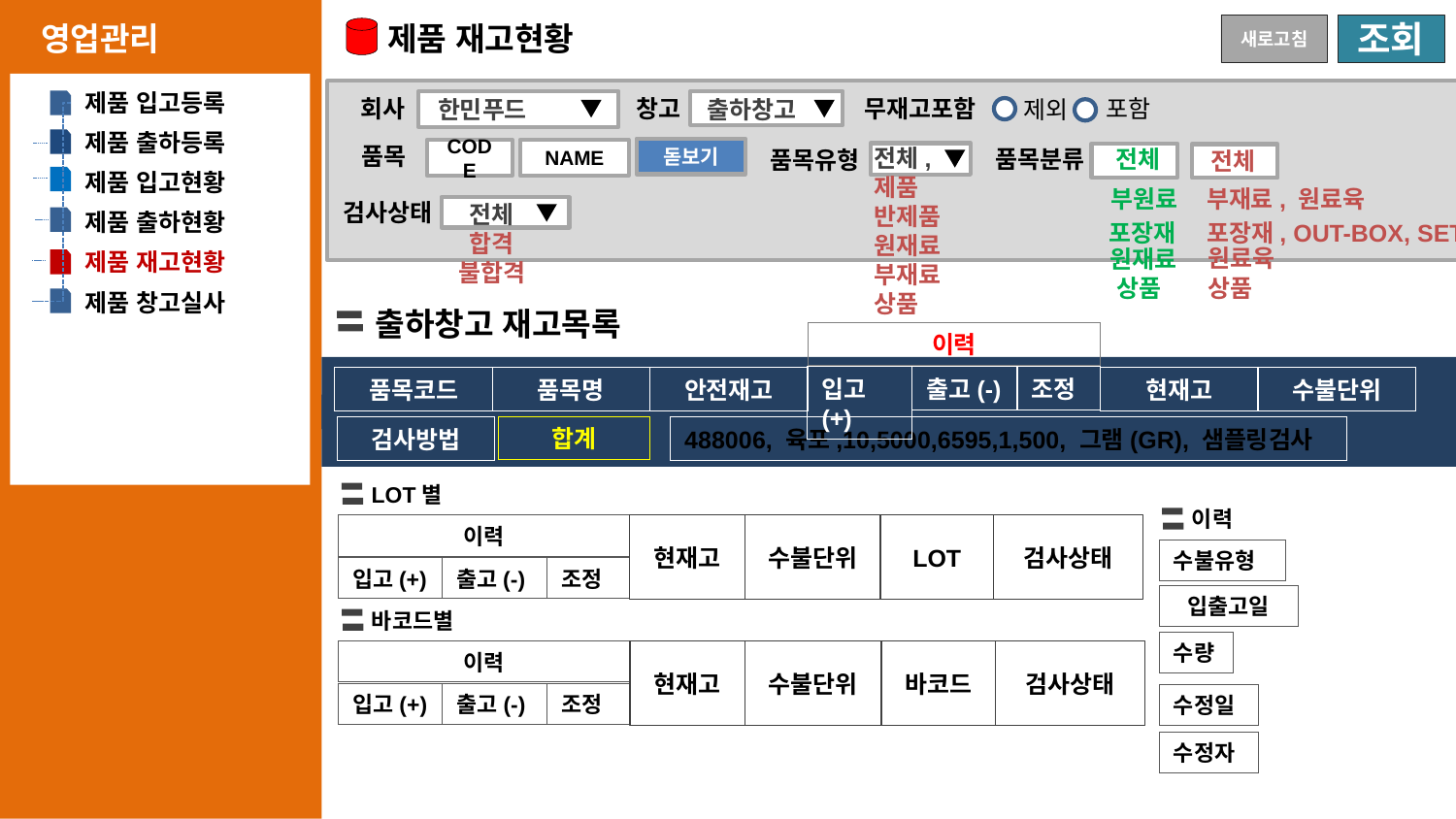

제품 재고현황
영업관리
새로고침
조회

제품 입고등록

무재고포함
포함
회사
창고
한민푸드
제외
출하창고

제품 출하등록

품목
전체,
제품
반제품
원재료
부재료
상품
전체
전체
부원료
부재료, 원료육
포장재
포장재, OUT-BOX, SET
원료육
원재료
상품
상품
품목분류
품목유형

돋보기
CODE
NAME
제품 입고현황

검사상태
전체
합격
불합격

제품 출하현황

제품 재고현황

제품 창고실사

출하창고 재고목록

이력

입고(+)
출고(-)
조정
품목코드
품목명
안전재고
현재고
수불단위

합계
488006, 육포,10,5000,6595,1,500, 그램(GR), 샘플링검사
검사방법
LOT별

이력

이력
현재고
수불단위
LOT
검사상태
수불유형
입고(+)
출고(-)
조정
입출고일
바코드별

수량
이력
현재고
수불단위
바코드
검사상태
입고(+)
출고(-)
조정
수정일
수정자